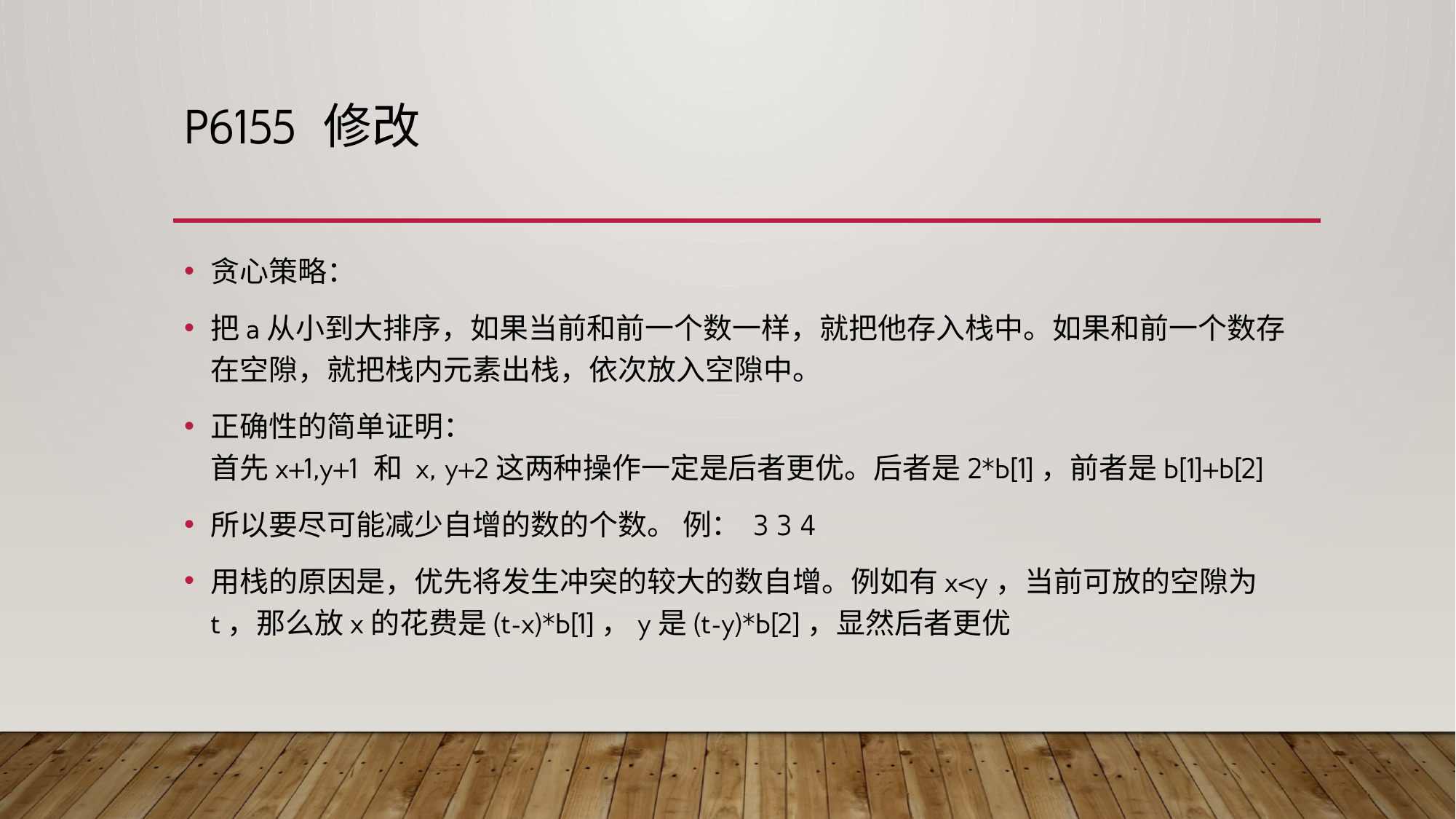

# P6155 修改
贪心策略：
把a从小到大排序，如果当前和前一个数一样，就把他存入栈中。如果和前一个数存在空隙，就把栈内元素出栈，依次放入空隙中。
正确性的简单证明：
首先x+1,y+1 和 x, y+2这两种操作一定是后者更优。后者是2*b[1]，前者是b[1]+b[2]
所以要尽可能减少自增的数的个数。 例： 3 3 4
用栈的原因是，优先将发生冲突的较大的数自增。例如有x<y，当前可放的空隙为t，那么放x的花费是(t-x)*b[1]，y是(t-y)*b[2]，显然后者更优